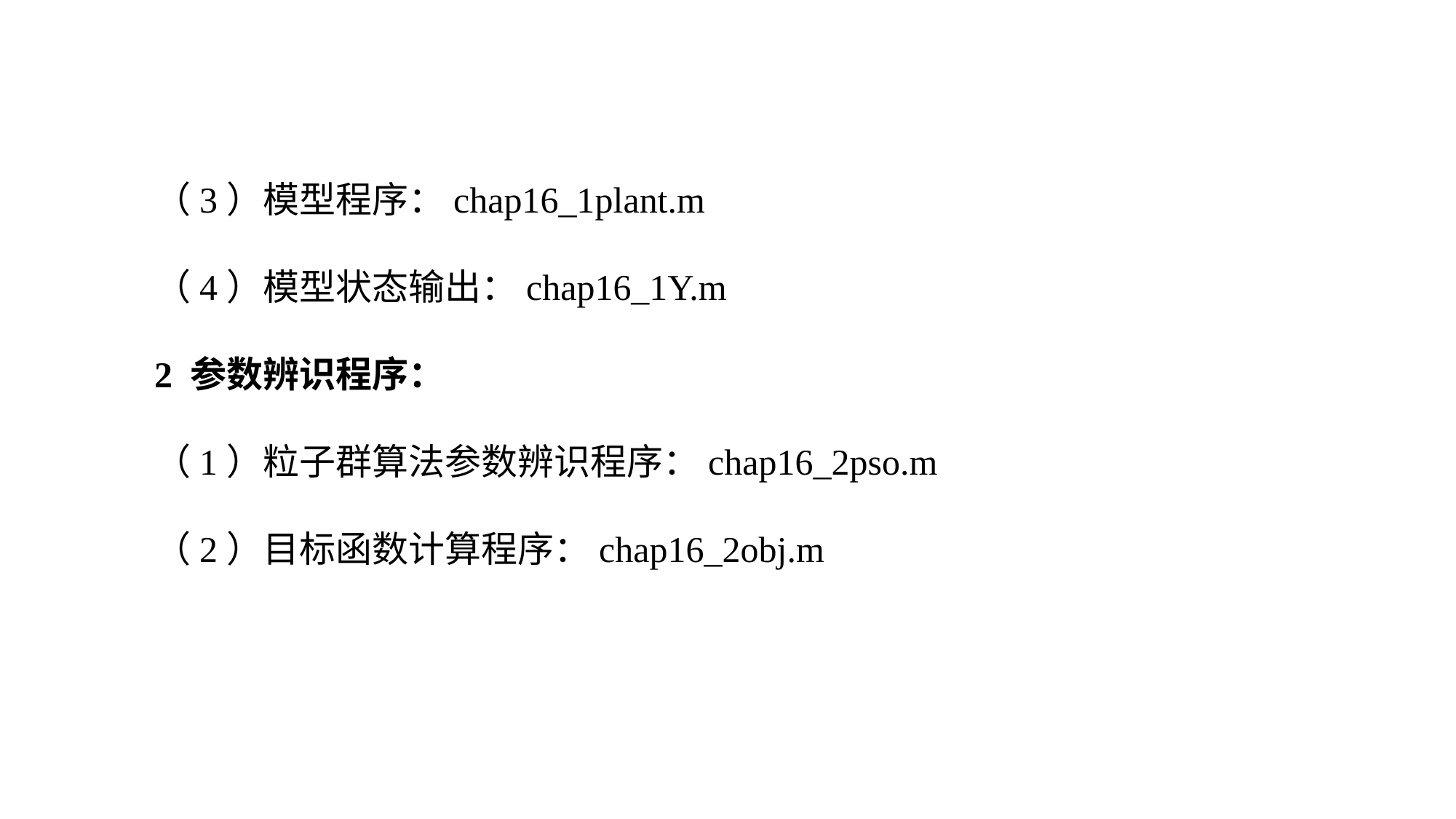

（3）模型程序：chap16_1plant.m
（4）模型状态输出：chap16_1Y.m
2 参数辨识程序：
（1）粒子群算法参数辨识程序：chap16_2pso.m
（2）目标函数计算程序：chap16_2obj.m